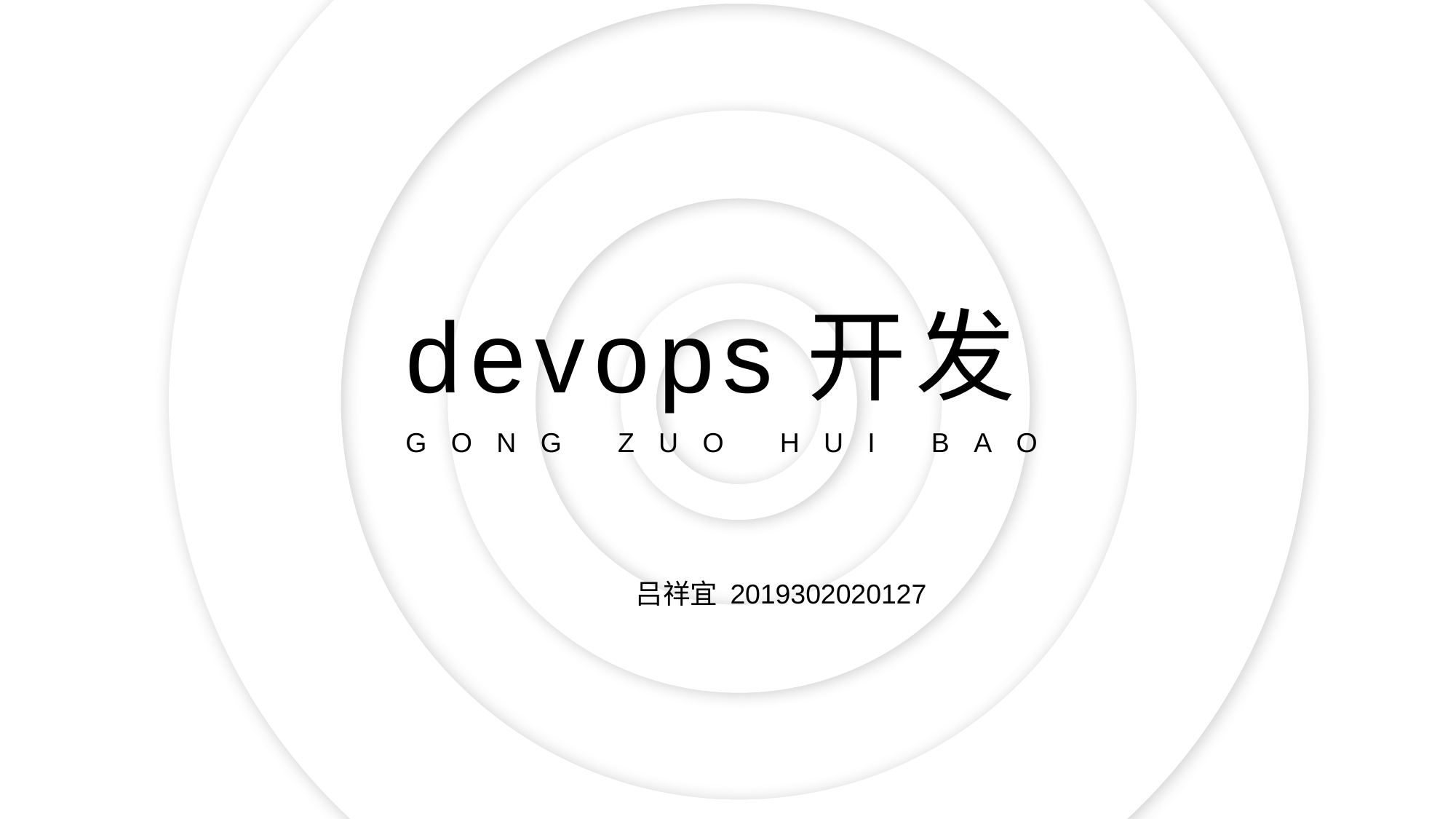

devops开发
GONG ZUO HUI BAO
吕祥宜 2019302020127